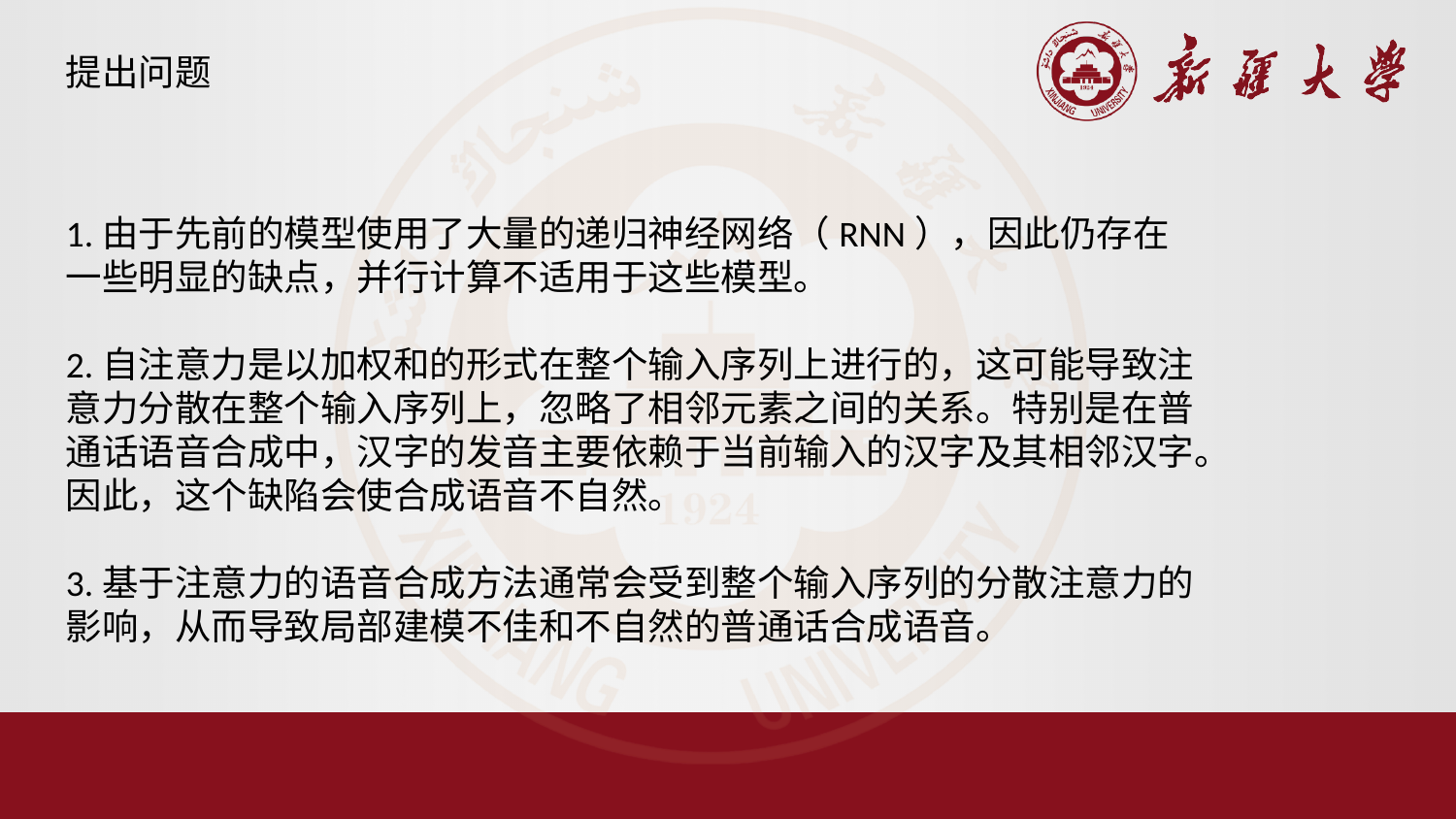

提出问题
1.由于先前的模型使用了大量的递归神经网络（RNN），因此仍存在一些明显的缺点，并行计算不适用于这些模型。

2.自注意力是以加权和的形式在整个输入序列上进行的，这可能导致注意力分散在整个输入序列上，忽略了相邻元素之间的关系。特别是在普通话语音合成中，汉字的发音主要依赖于当前输入的汉字及其相邻汉字。因此，这个缺陷会使合成语音不自然。

3.基于注意力的语音合成方法通常会受到整个输入序列的分散注意力的影响，从而导致局部建模不佳和不自然的普通话合成语音。